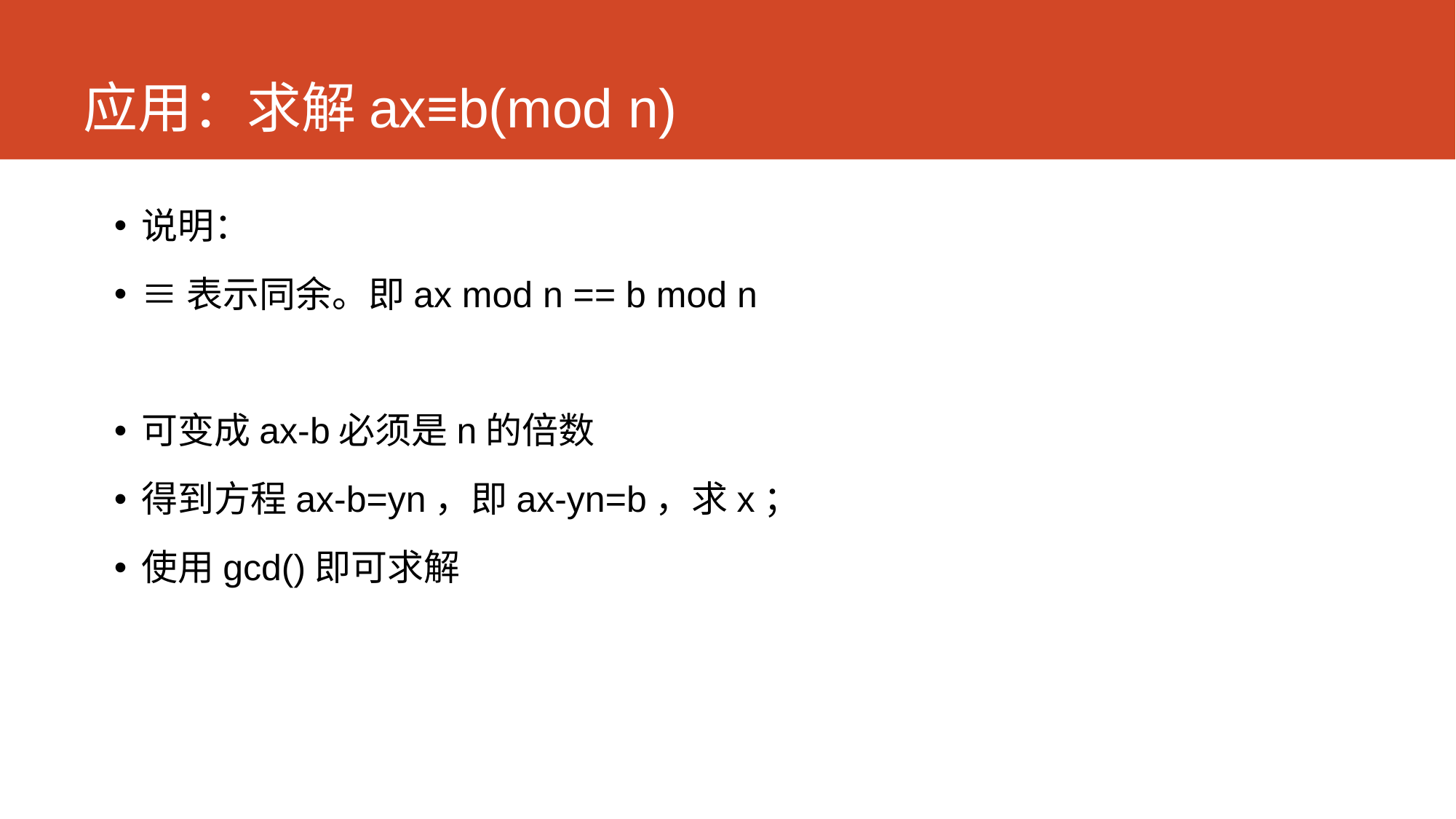

# 应用：求解ax≡b(mod n)
说明：
≡表示同余。即ax mod n == b mod n

可变成ax-b必须是n的倍数
得到方程ax-b=yn，即ax-yn=b，求x；
使用gcd()即可求解